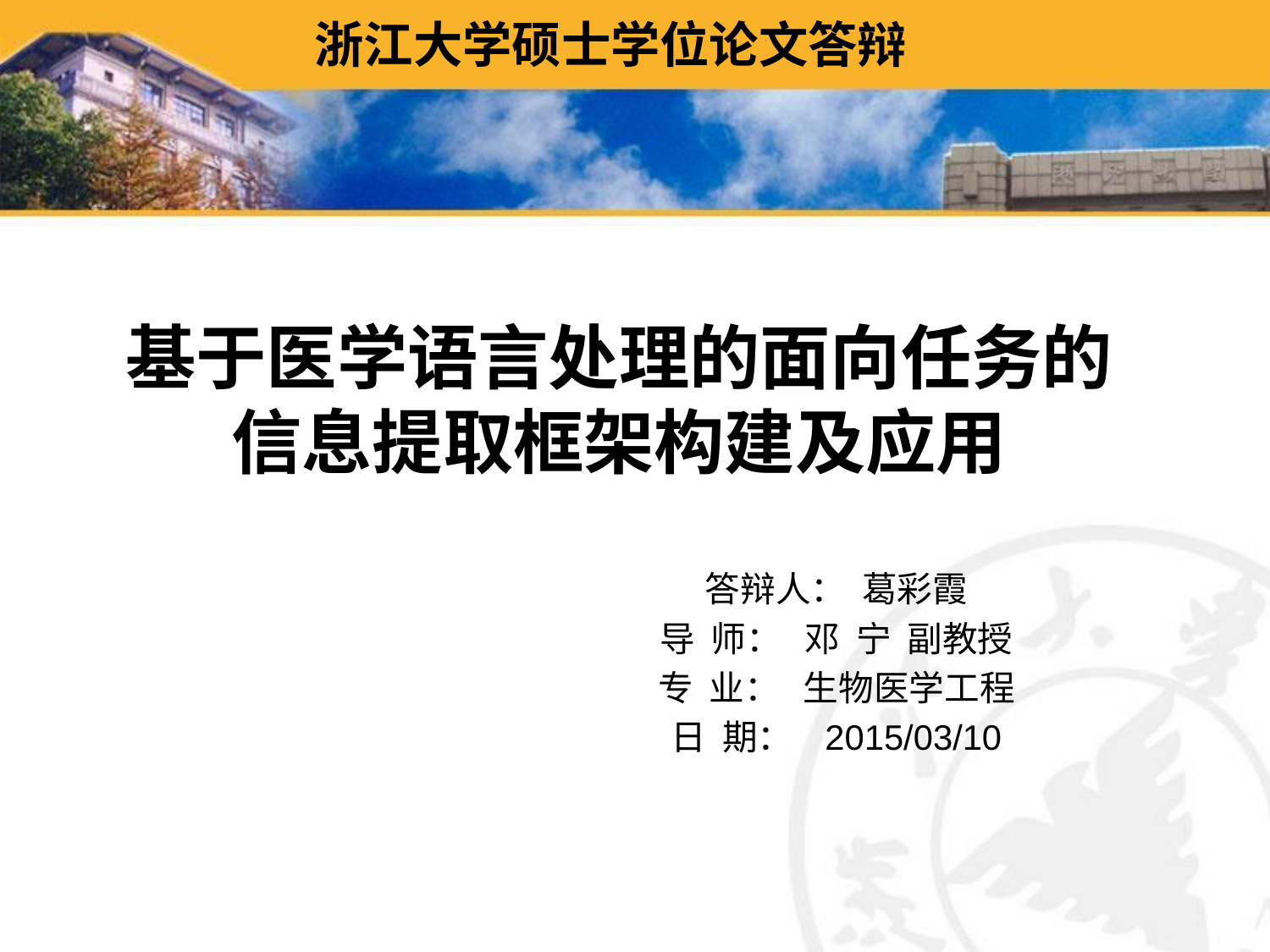

浙江大学硕士学位论文答辩
基于医学语言处理的面向任务的信息提取框架构建及应用
答辩人：  葛彩霞
导  师：   邓  宁  副教授
专  业：   生物医学工程
日  期：   2015/03/10